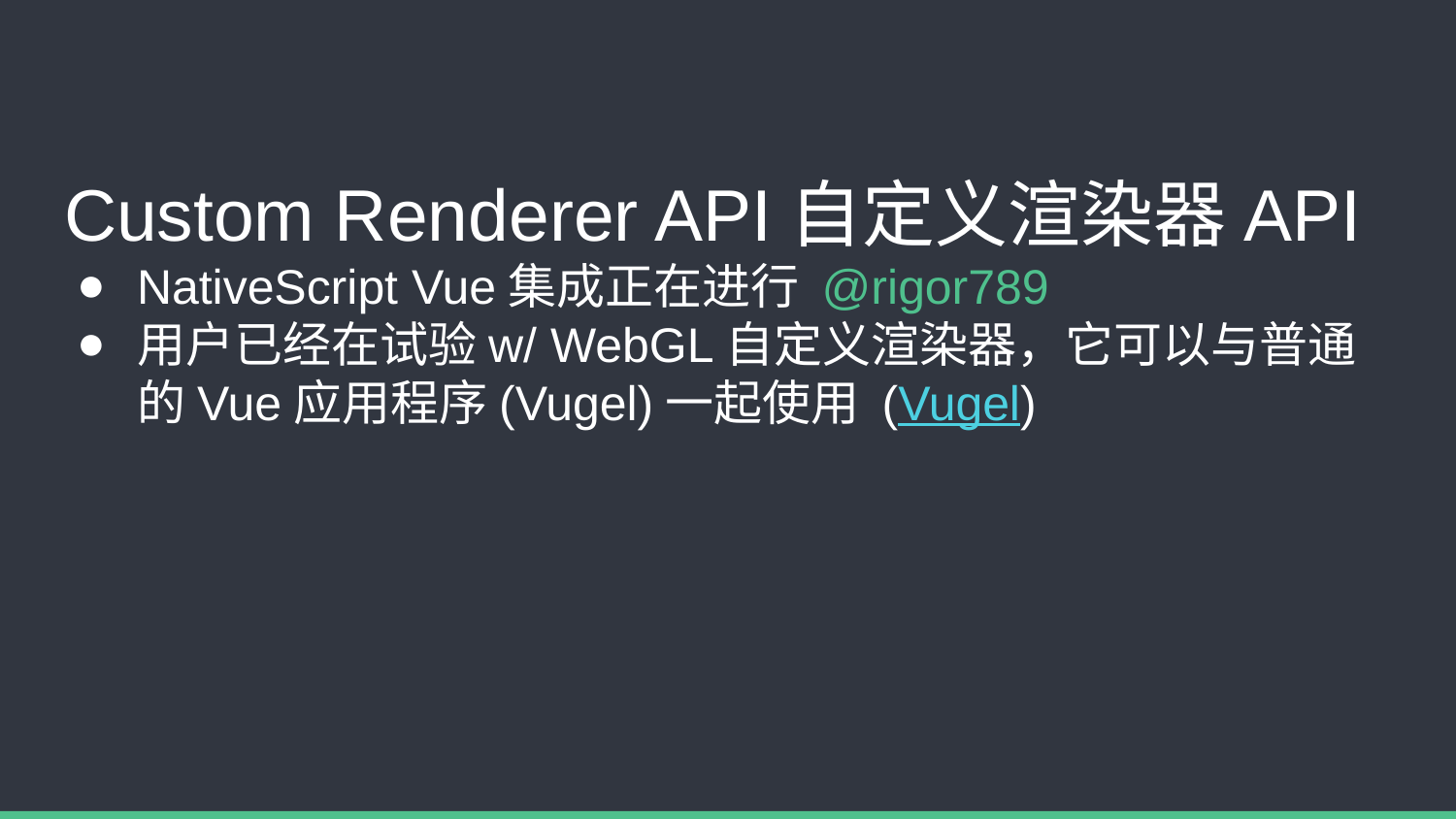

# Custom Renderer API自定义渲染器API
NativeScript Vue集成正在进行 @rigor789
用户已经在试验w/ WebGL自定义渲染器，它可以与普通的Vue应用程序(Vugel)一起使用 (Vugel)